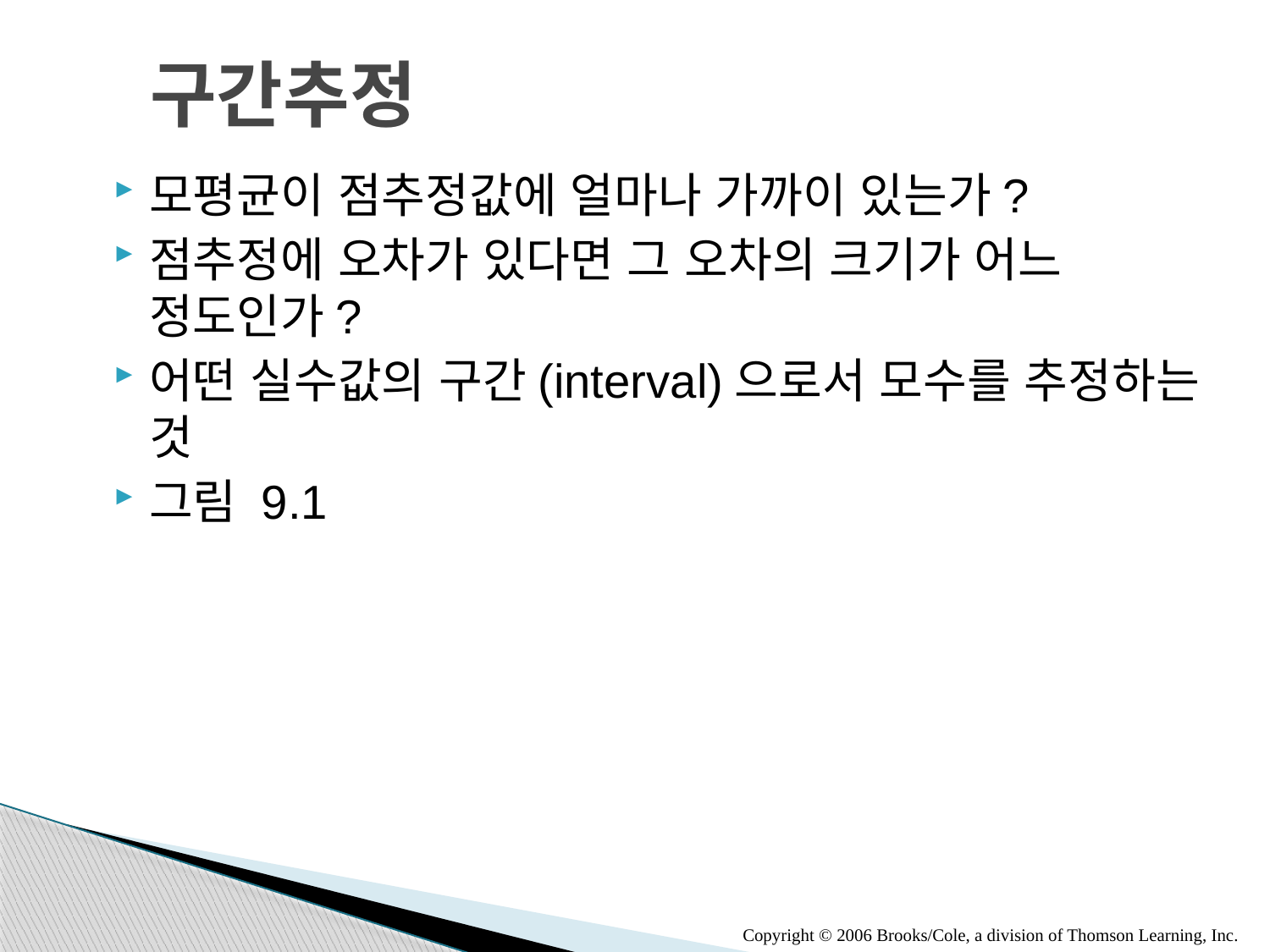

# 구간추정
모평균이 점추정값에 얼마나 가까이 있는가?
점추정에 오차가 있다면 그 오차의 크기가 어느 정도인가?
어떤 실수값의 구간(interval)으로서 모수를 추정하는 것
그림 9.1